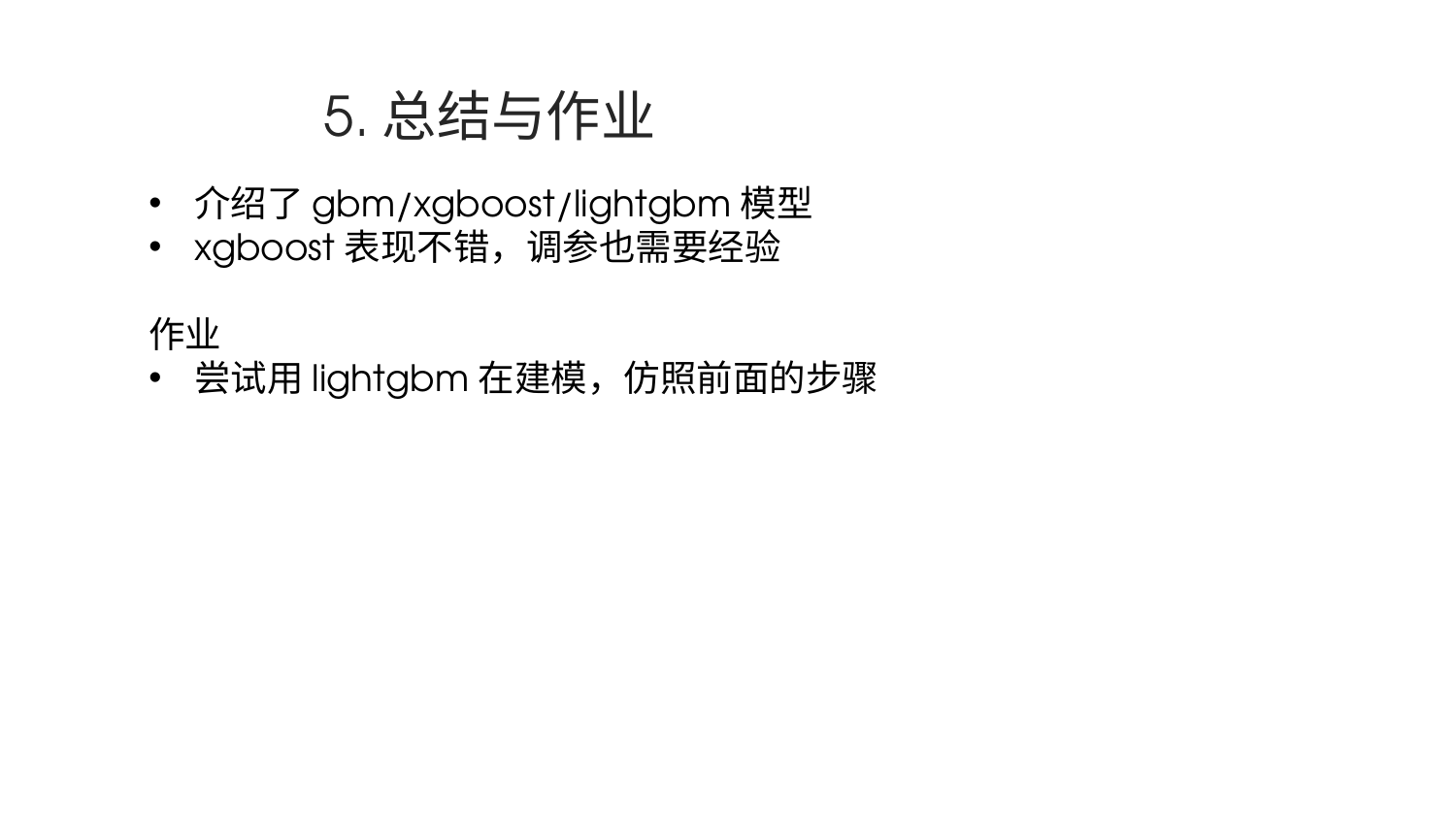

# 5.总结与作业
介绍了gbm/xgboost/lightgbm模型
xgboost表现不错，调参也需要经验

作业
尝试用lightgbm在建模，仿照前面的步骤